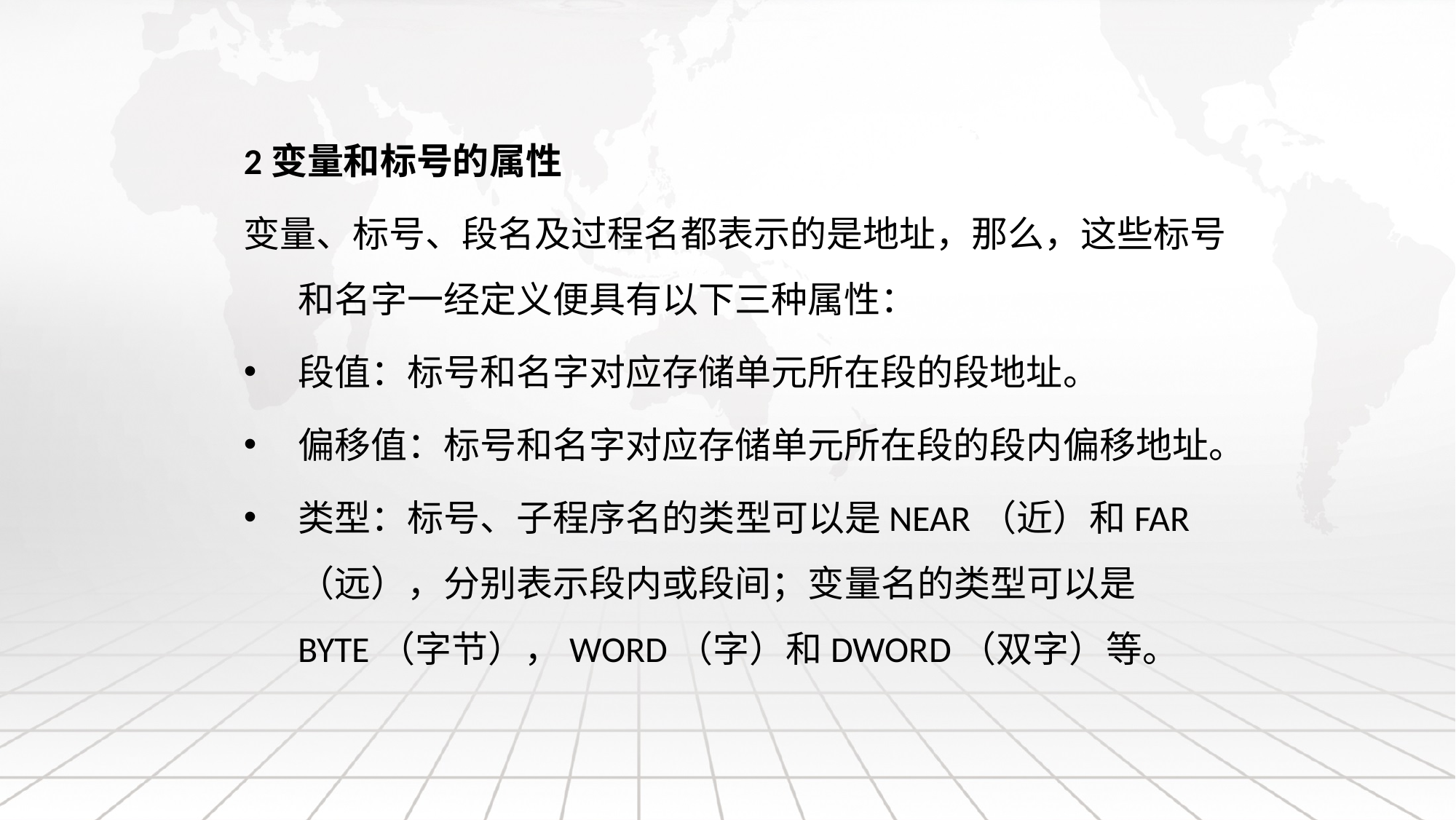

2变量和标号的属性
变量、标号、段名及过程名都表示的是地址，那么，这些标号和名字一经定义便具有以下三种属性：
段值：标号和名字对应存储单元所在段的段地址。
偏移值：标号和名字对应存储单元所在段的段内偏移地址。
类型：标号、子程序名的类型可以是NEAR（近）和FAR（远），分别表示段内或段间；变量名的类型可以是BYTE（字节），WORD（字）和DWORD（双字）等。